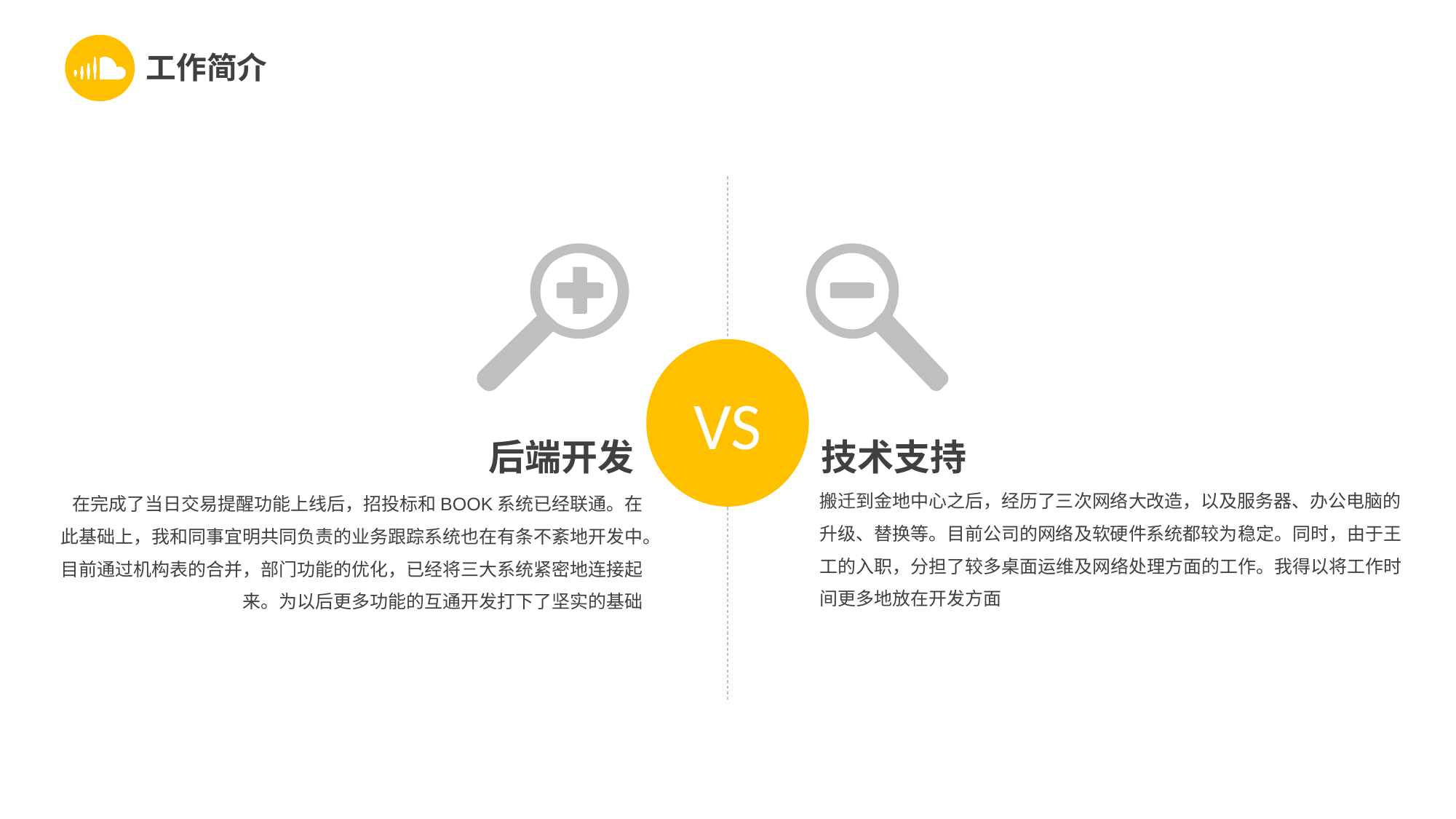

工作简介

VS
后端开发
技术支持
搬迁到金地中心之后，经历了三次网络大改造，以及服务器、办公电脑的升级、替换等。目前公司的网络及软硬件系统都较为稳定。同时，由于王工的入职，分担了较多桌面运维及网络处理方面的工作。我得以将工作时间更多地放在开发方面
在完成了当日交易提醒功能上线后，招投标和BOOK系统已经联通。在此基础上，我和同事宜明共同负责的业务跟踪系统也在有条不紊地开发中。目前通过机构表的合并，部门功能的优化，已经将三大系统紧密地连接起来。为以后更多功能的互通开发打下了坚实的基础